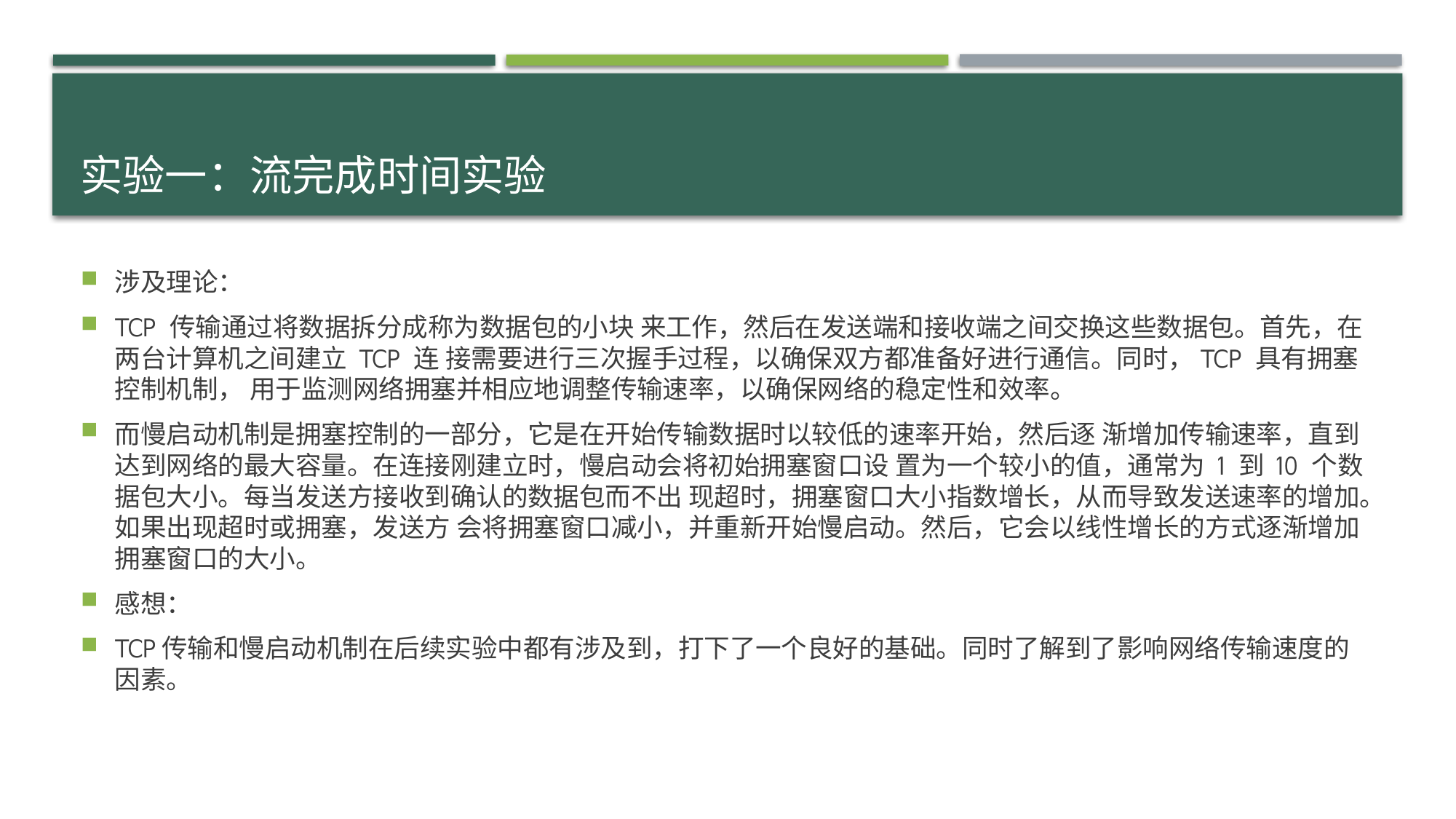

# 实验一：流完成时间实验
涉及理论：
TCP 传输通过将数据拆分成称为数据包的小块 来工作，然后在发送端和接收端之间交换这些数据包。首先，在两台计算机之间建立 TCP 连 接需要进行三次握手过程，以确保双方都准备好进行通信。同时，TCP 具有拥塞控制机制， 用于监测网络拥塞并相应地调整传输速率，以确保网络的稳定性和效率。
而慢启动机制是拥塞控制的一部分，它是在开始传输数据时以较低的速率开始，然后逐 渐增加传输速率，直到达到网络的最大容量。在连接刚建立时，慢启动会将初始拥塞窗口设 置为一个较小的值，通常为 1 到 10 个数据包大小。每当发送方接收到确认的数据包而不出 现超时，拥塞窗口大小指数增长，从而导致发送速率的增加。如果出现超时或拥塞，发送方 会将拥塞窗口减小，并重新开始慢启动。然后，它会以线性增长的方式逐渐增加拥塞窗口的大小。
感想：
TCP传输和慢启动机制在后续实验中都有涉及到，打下了一个良好的基础。同时了解到了影响网络传输速度的因素。